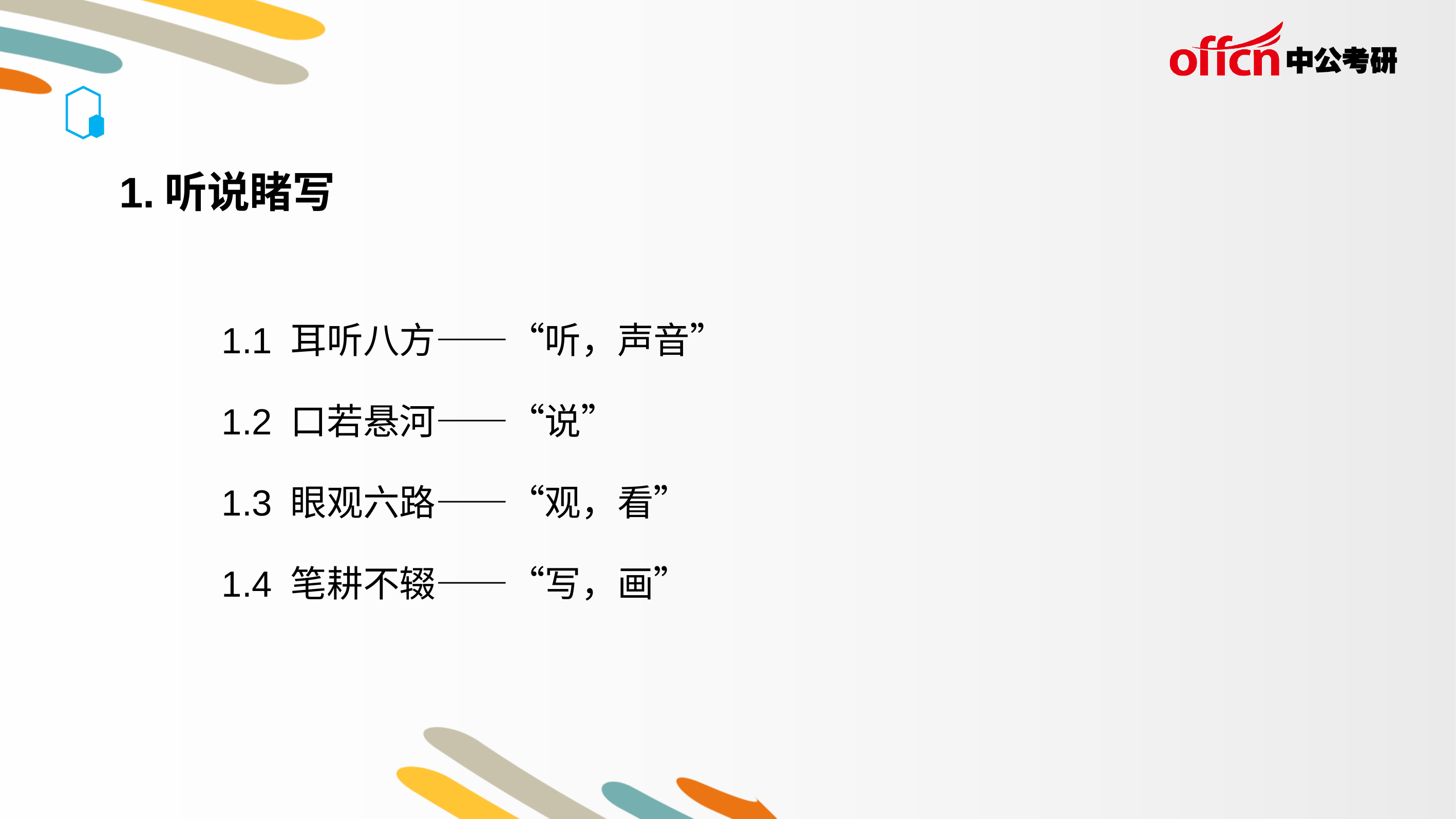

1.听说睹写

                1.1 耳听八方——“听，声音”
                1.2 口若悬河——“说”
                1.3 眼观六路——“观，看”
                1.4 笔耕不辍——“写，画”